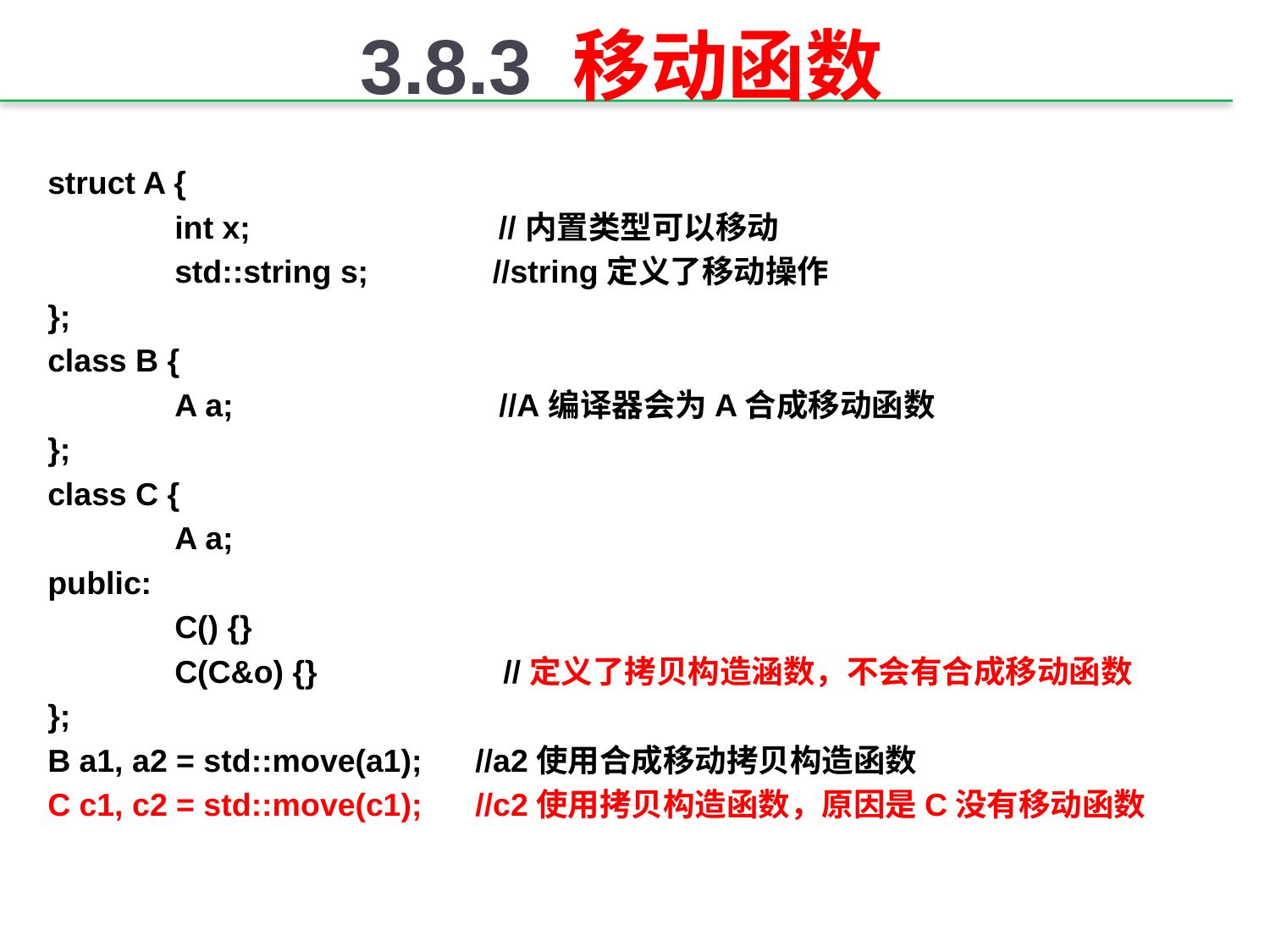

# 3.8.3 移动函数
struct A {
	int x;                            //内置类型可以移动
	std::string s;              //string定义了移动操作
};
class B {
	A a;                              //A编译器会为A合成移动函数
};
class C {
	A a;
public:
	C() {}
	C(C&o) {}                     //定义了拷贝构造涵数，不会有合成移动函数
};
B a1, a2 = std::move(a1);      //a2使用合成移动拷贝构造函数
C c1, c2 = std::move(c1);      //c2使用拷贝构造函数，原因是C没有移动函数